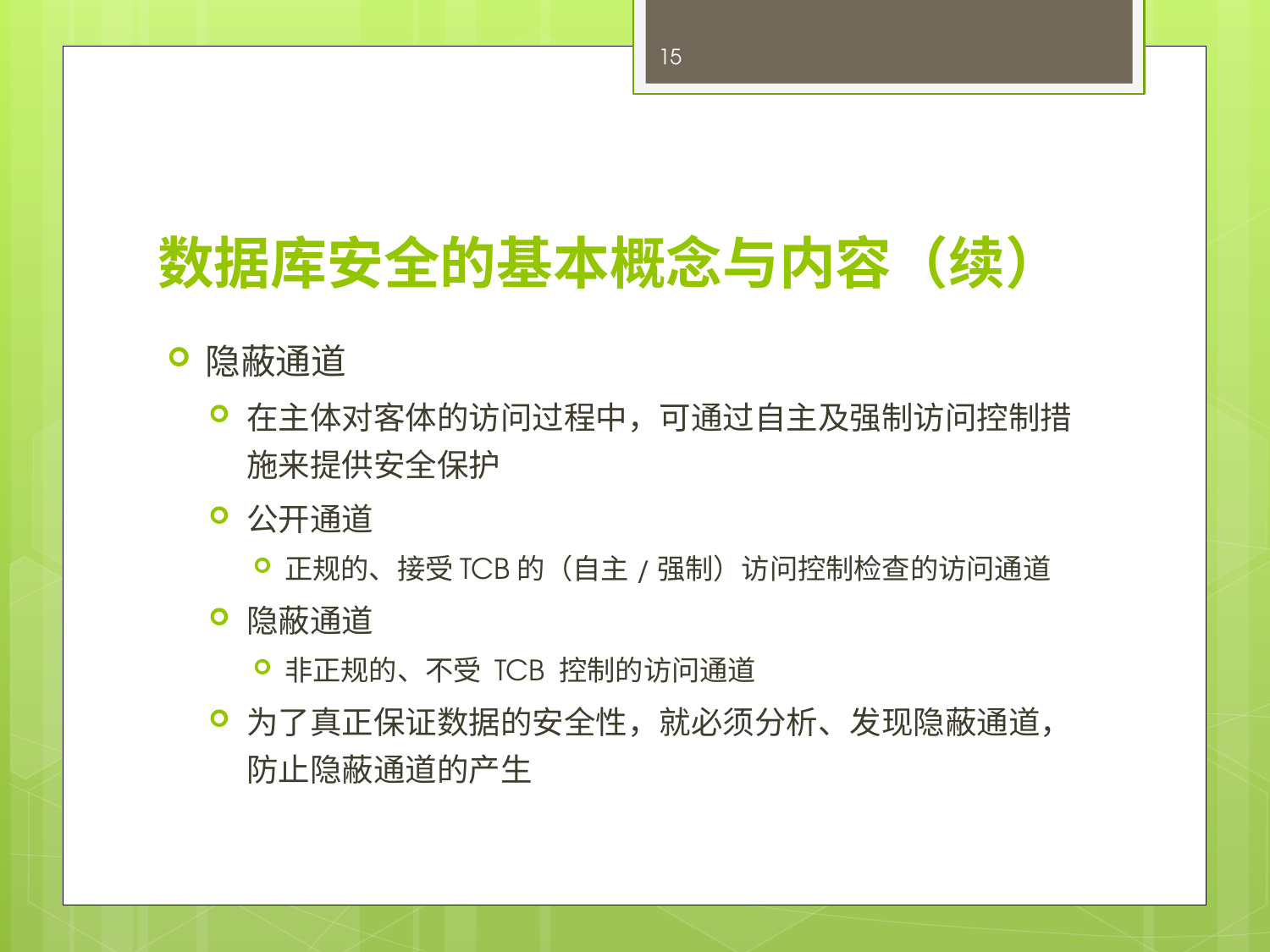

15
# 数据库安全的基本概念与内容（续）
隐蔽通道
在主体对客体的访问过程中，可通过自主及强制访问控制措施来提供安全保护
公开通道
正规的、接受TCB的（自主/强制）访问控制检查的访问通道
隐蔽通道
非正规的、不受 TCB 控制的访问通道
为了真正保证数据的安全性，就必须分析、发现隐蔽通道，防止隐蔽通道的产生